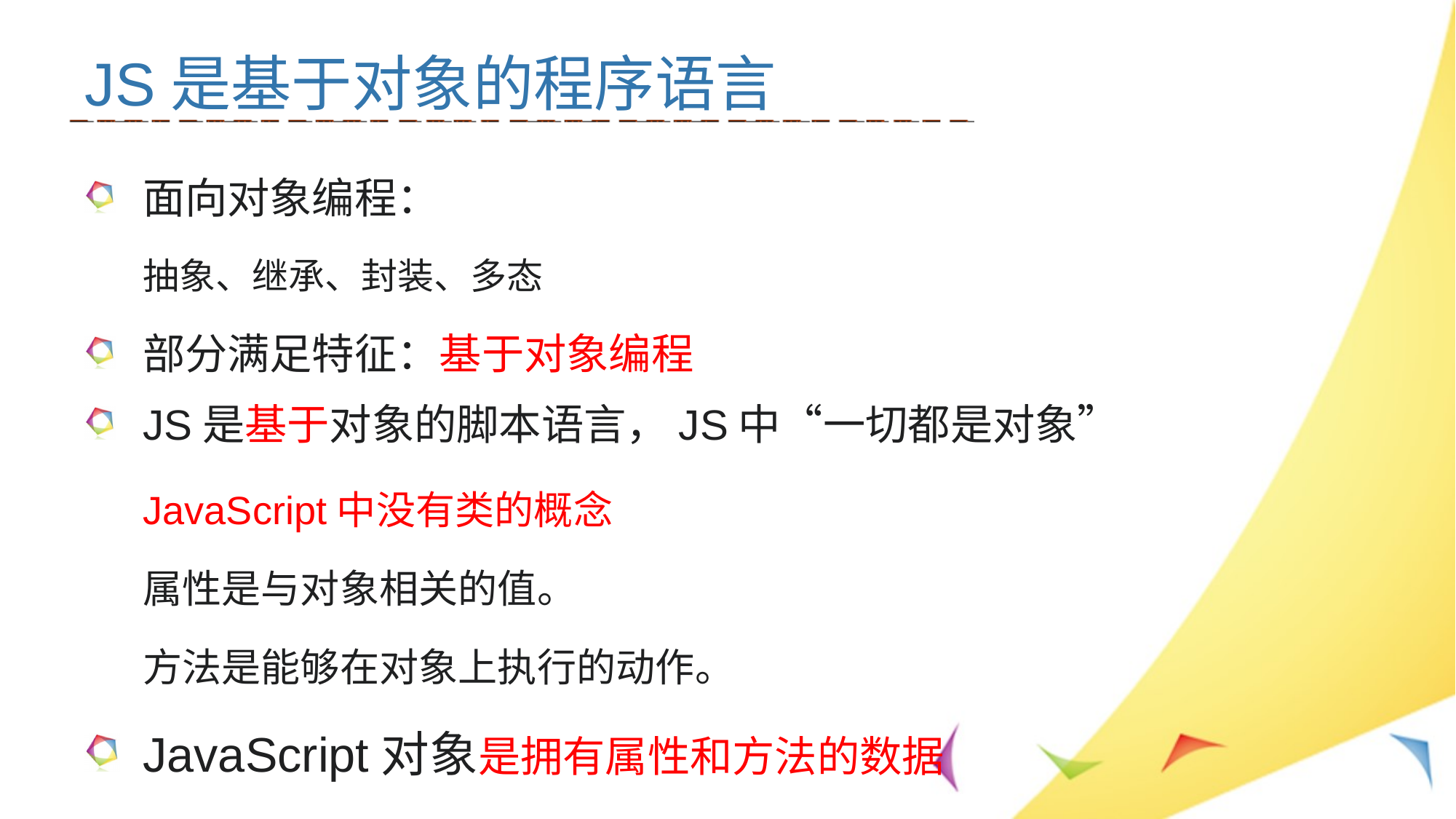

JS是基于对象的程序语言
面向对象编程：
抽象、继承、封装、多态
部分满足特征：基于对象编程
JS是基于对象的脚本语言，JS中“一切都是对象”
JavaScript中没有类的概念
属性是与对象相关的值。
方法是能够在对象上执行的动作。
JavaScript对象是拥有属性和方法的数据